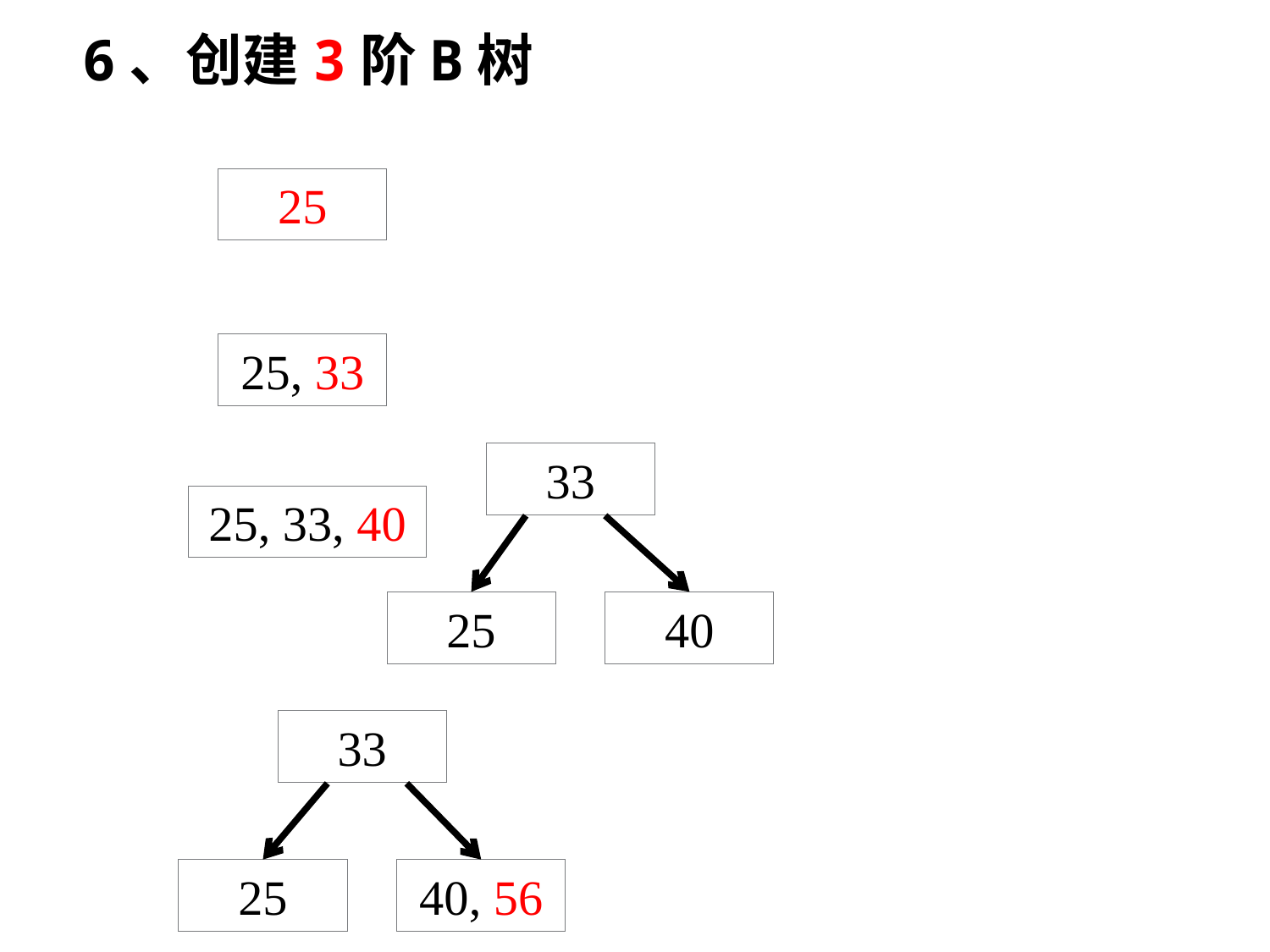

# 6、创建3阶B树
25
25, 33
33
25
40
25, 33, 40
33
25
40, 56